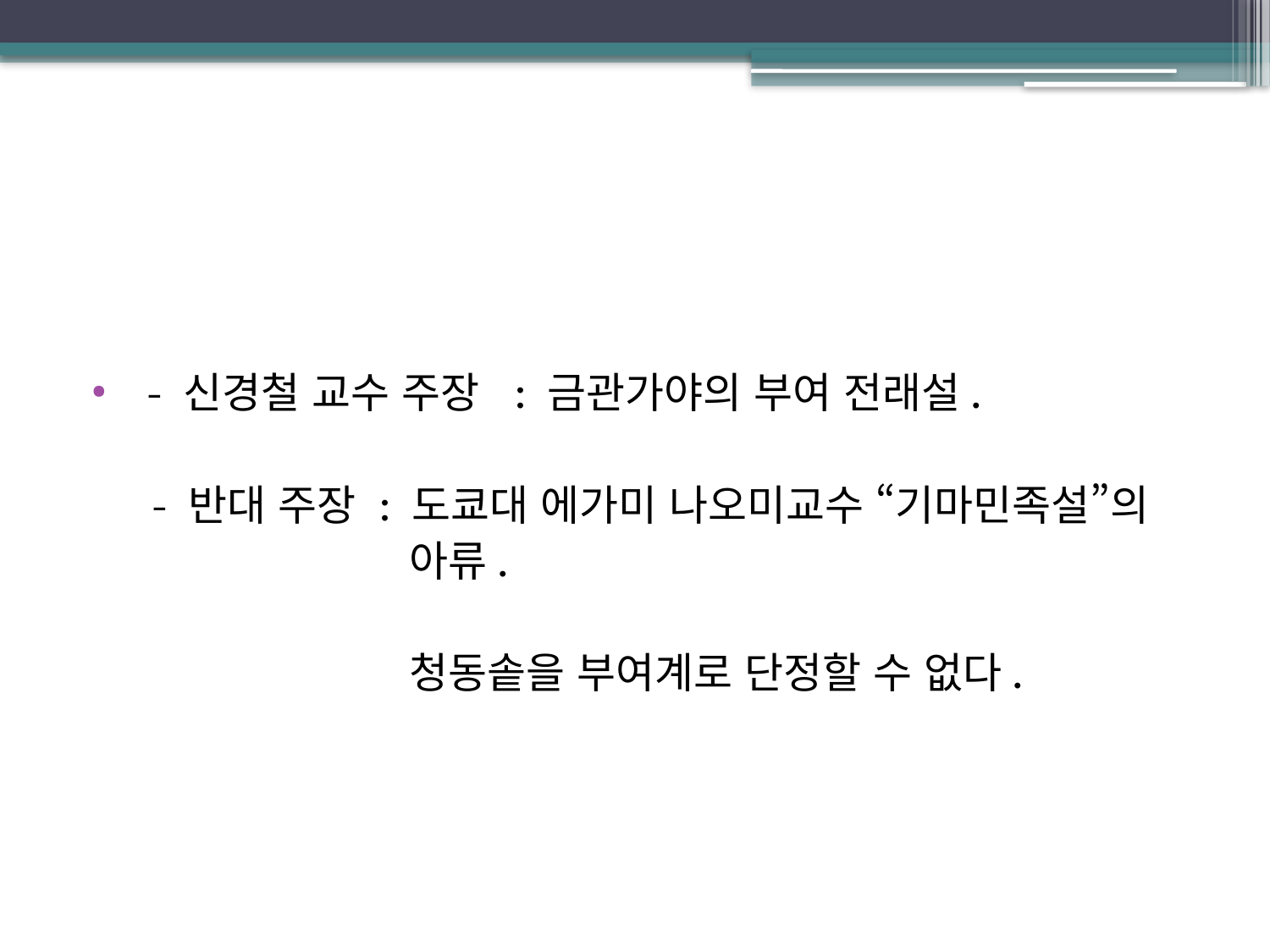

#

  - 신경철 교수 주장  : 금관가야의 부여 전래설.

      - 반대 주장 : 도쿄대 에가미 나오미교수 “기마민족설”의
                          아류.

                          청동솥을 부여계로 단정할 수 없다.